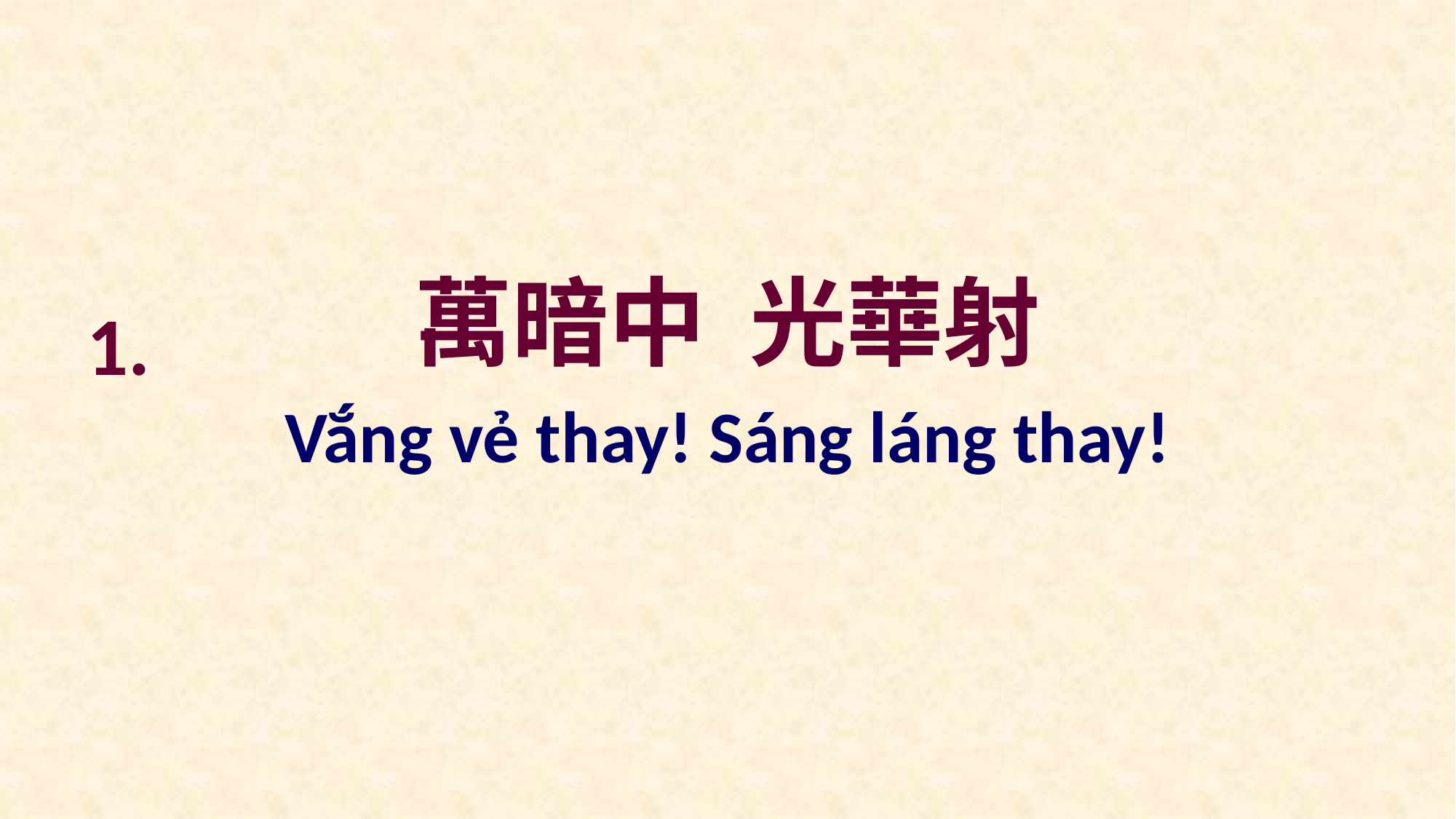

萬暗中  光華射
1.
Vắng vẻ thay! Sáng láng thay!